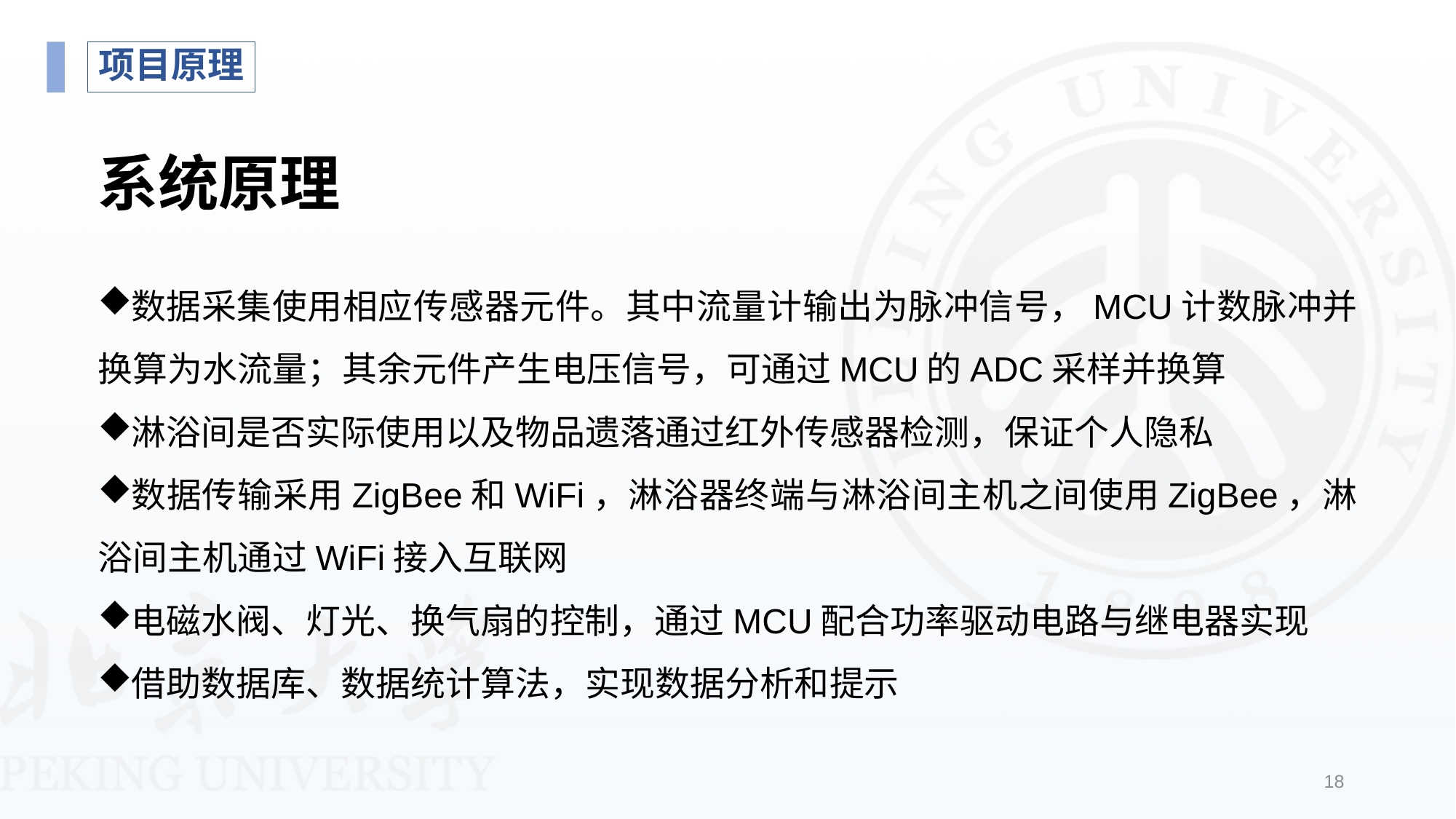

项目原理
# 系统原理
数据采集使用相应传感器元件。其中流量计输出为脉冲信号，MCU计数脉冲并换算为水流量；其余元件产生电压信号，可通过MCU的ADC采样并换算
淋浴间是否实际使用以及物品遗落通过红外传感器检测，保证个人隐私
数据传输采用ZigBee和WiFi，淋浴器终端与淋浴间主机之间使用ZigBee，淋浴间主机通过WiFi接入互联网
电磁水阀、灯光、换气扇的控制，通过MCU配合功率驱动电路与继电器实现
借助数据库、数据统计算法，实现数据分析和提示
18